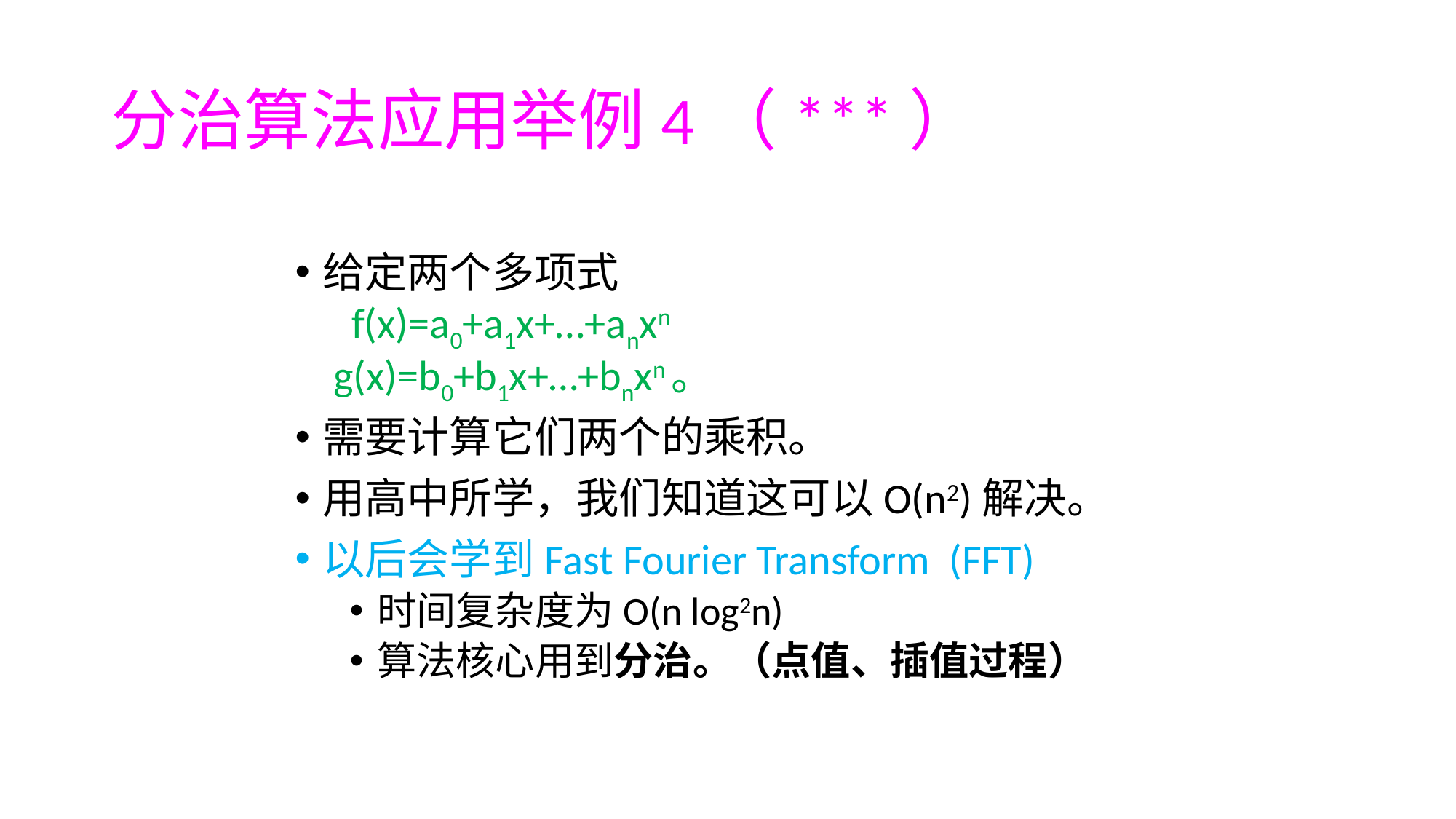

# 分治算法应用举例4（***）
给定两个多项式
  f(x)=a0+a1x+…+anxn
  g(x)=b0+b1x+…+bnxn。
需要计算它们两个的乘积。
用高中所学，我们知道这可以O(n2)解决。
以后会学到Fast Fourier Transform  (FFT)
时间复杂度为O(n log2n)
算法核心用到分治。（点值、插值过程）